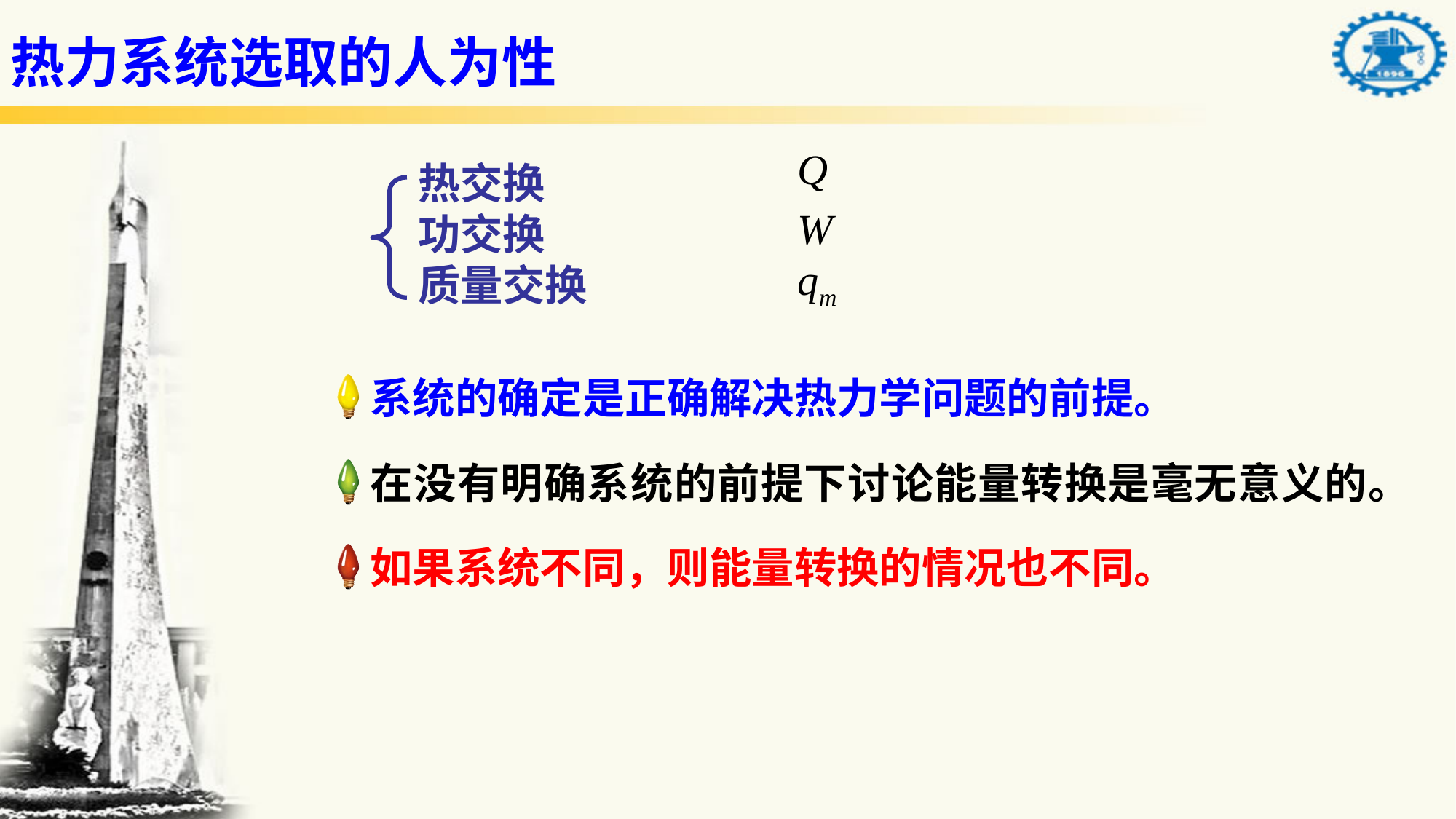

热力系统选取的人为性
Q
W
qm
热交换
功交换
质量交换

系统的确定是正确解决热力学问题的前提。
在没有明确系统的前提下讨论能量转换是毫无意义的。
如果系统不同，则能量转换的情况也不同。